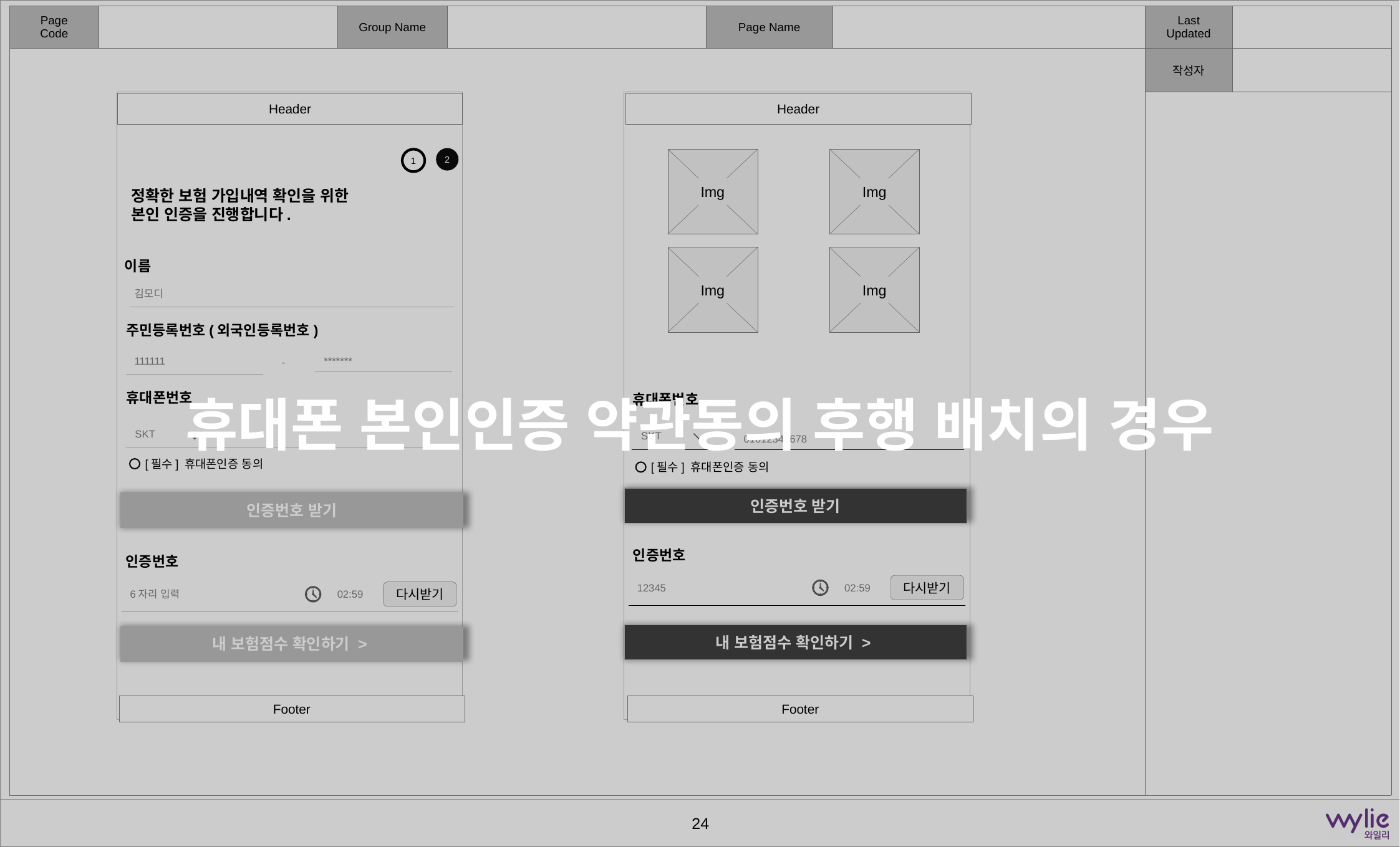

휴대폰 본인인증 약관동의 후행 배치의 경우

Header
Header
2
1

Img

Img
정확한 보험 가입내역 확인을 위한 본인 인증을 진행합니다.

Img

Img
이름
김모디
주민등록번호(외국인등록번호)
111111
*******
-
휴대폰번호
휴대폰번호
SKT
01012345678

SKT

[필수] 휴대폰인증 동의

[필수] 휴대폰인증 동의

인증번호 받기
인증번호 받기
인증번호
다시받기
12345
02:59

인증번호
다시받기
6자리 입력
02:59

내 보험점수 확인하기 >
내 보험점수 확인하기 >
Footer
Footer